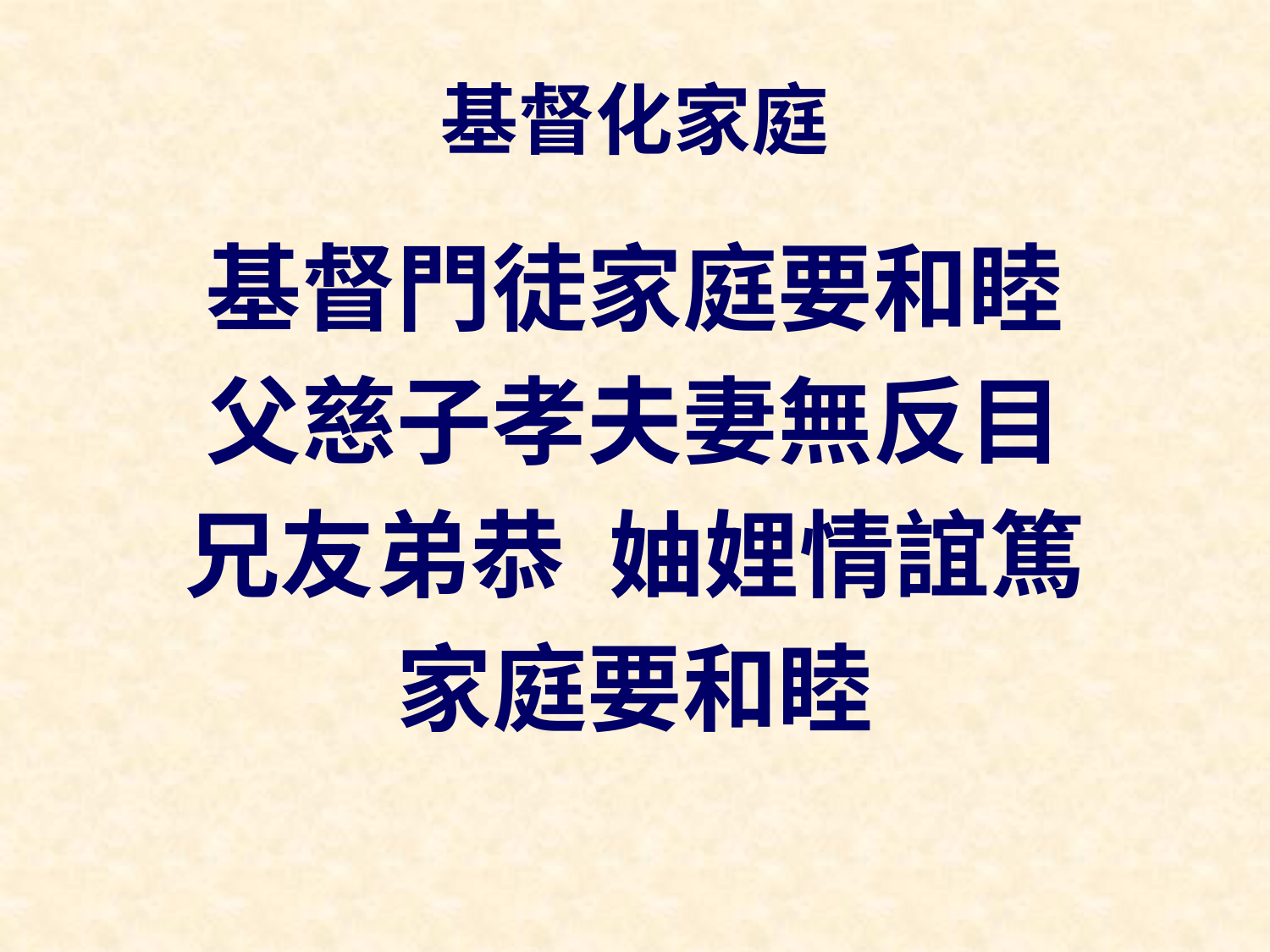

# 基督化家庭
基督門徒家庭要和睦
父慈子孝夫妻無反目
兄友弟恭  妯娌情誼篤
家庭要和睦